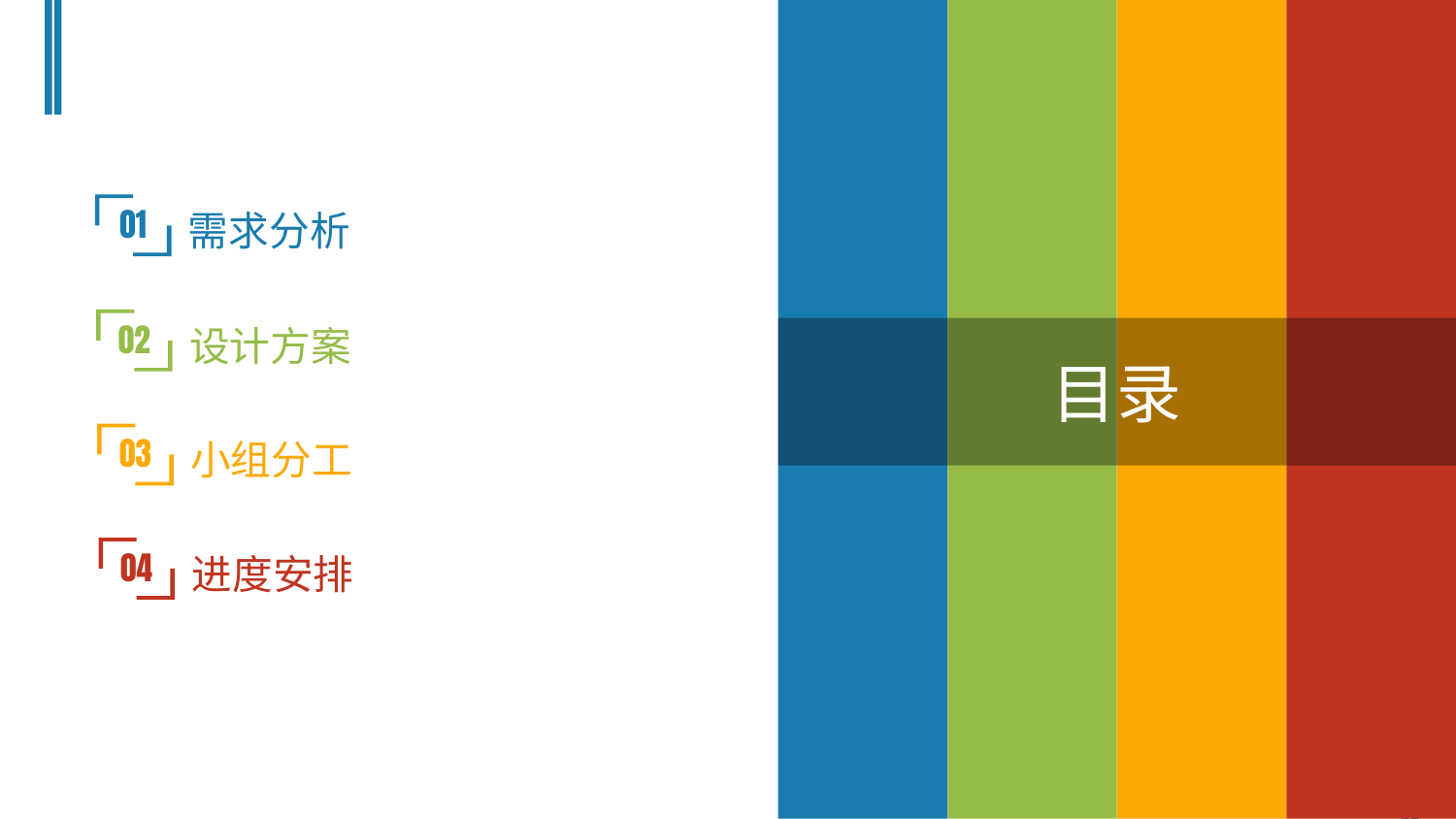

01
需求分析
02
设计方案
目录
03
小组分工
04
进度安排